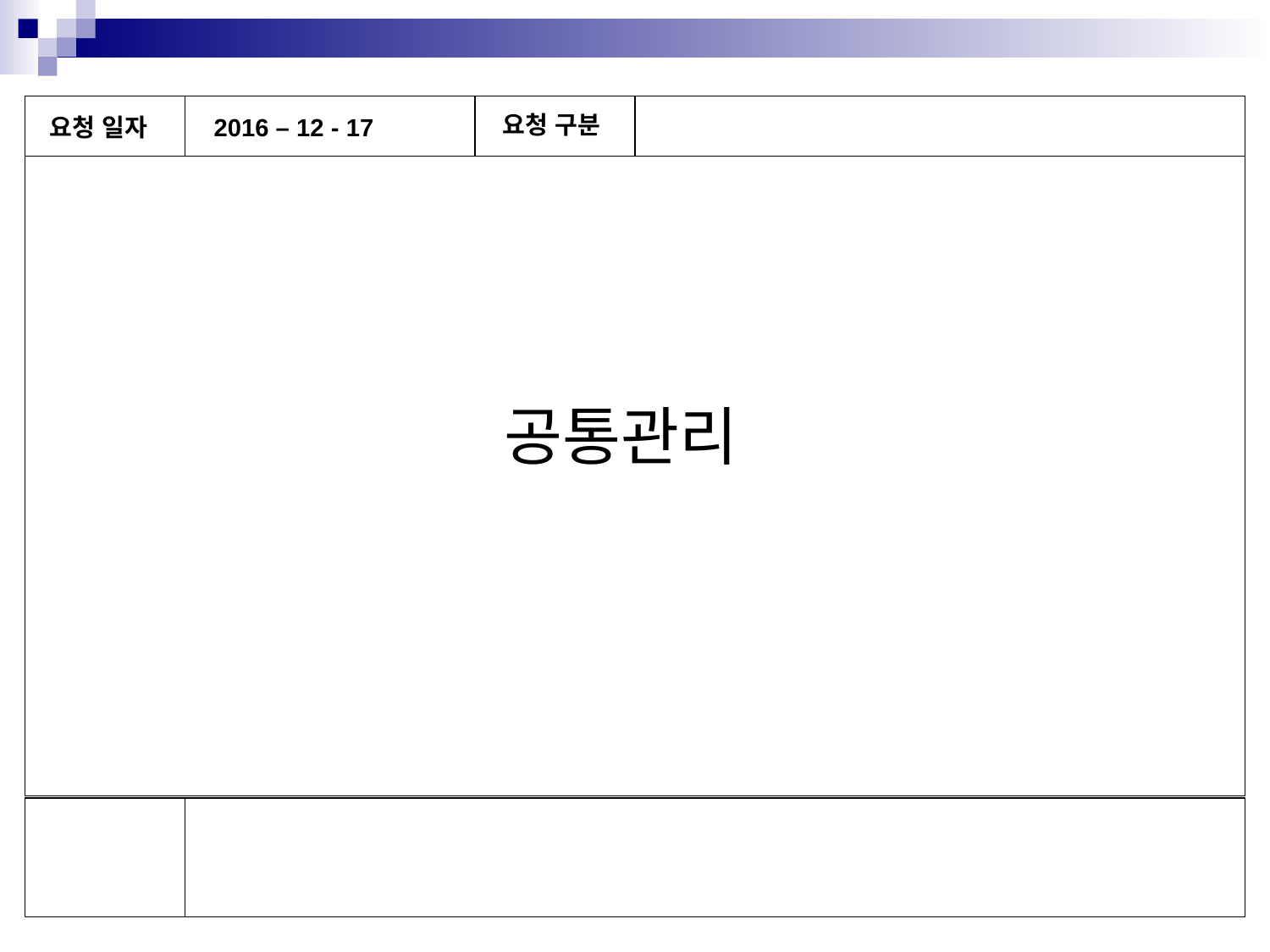

요청 구분
요청 일자
2016 – 12 - 17
공통관리